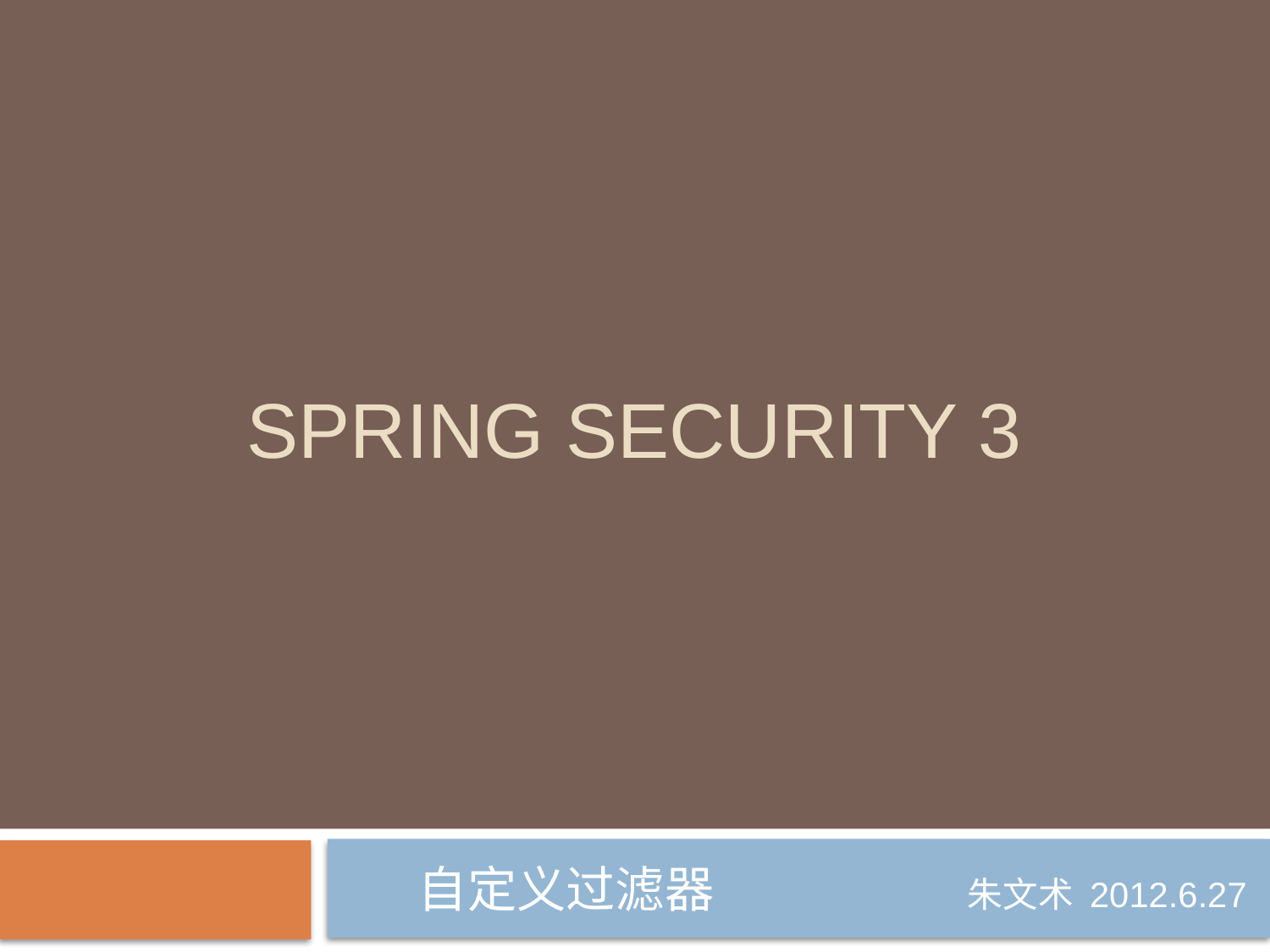

# Spring Security 3
自定义过滤器                       朱文术 2012.6.27